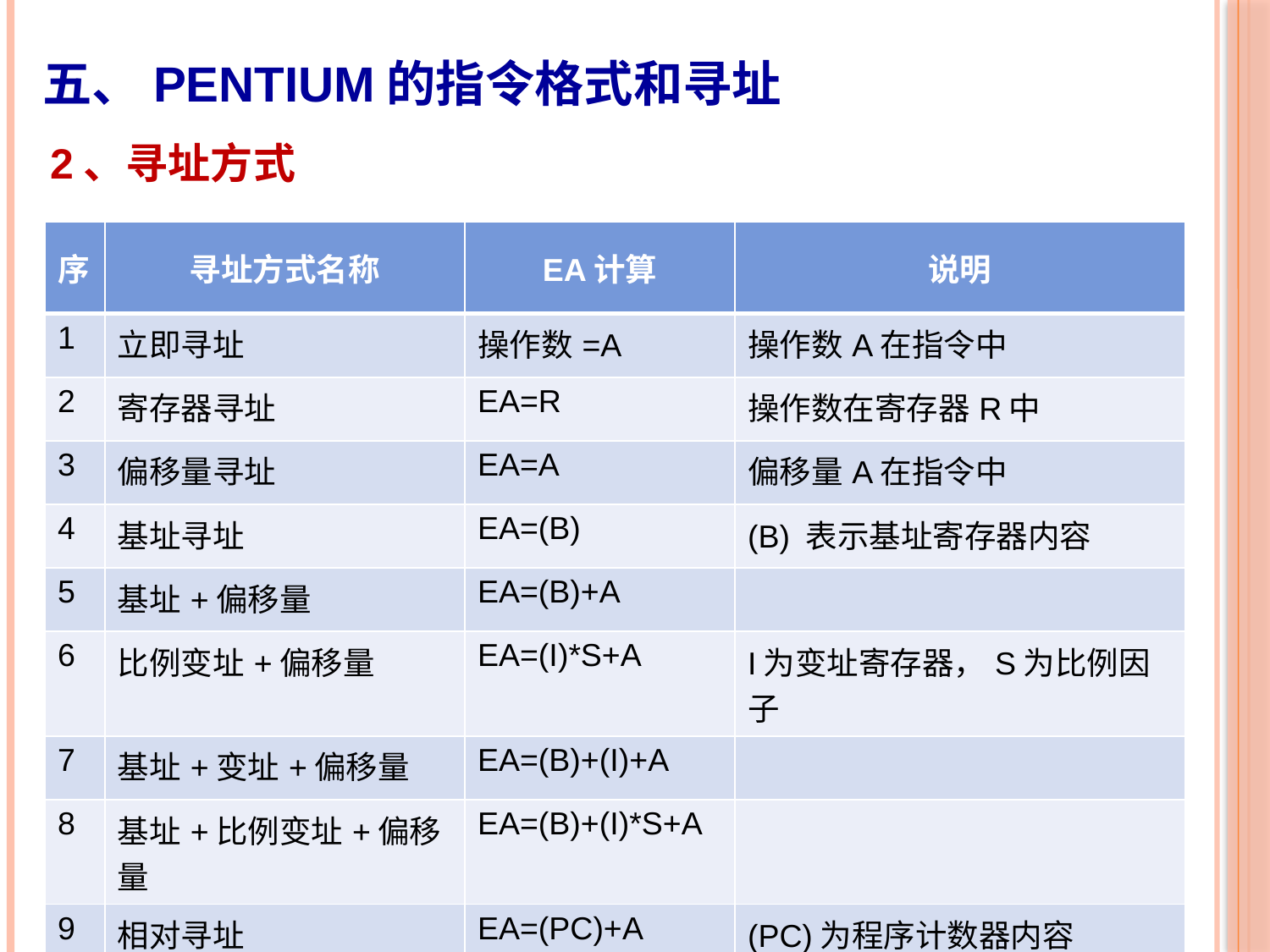

# 五、Pentium的指令格式和寻址
37
2、寻址方式
| 序 | 寻址方式名称 | EA计算 | 说明 |
| --- | --- | --- | --- |
| 1 | 立即寻址 | 操作数=A | 操作数A在指令中 |
| 2 | 寄存器寻址 | EA=R | 操作数在寄存器R中 |
| 3 | 偏移量寻址 | EA=A | 偏移量A在指令中 |
| 4 | 基址寻址 | EA=(B) | (B) 表示基址寄存器内容 |
| 5 | 基址+偏移量 | EA=(B)+A |  |
| 6 | 比例变址+偏移量 | EA=(I)\*S+A | I为变址寄存器，S为比例因子 |
| 7 | 基址+变址+偏移量 | EA=(B)+(I)+A |  |
| 8 | 基址+比例变址+偏移量 | EA=(B)+(I)\*S+A |  |
| 9 | 相对寻址 | EA=(PC)+A | (PC)为程序计数器内容 |